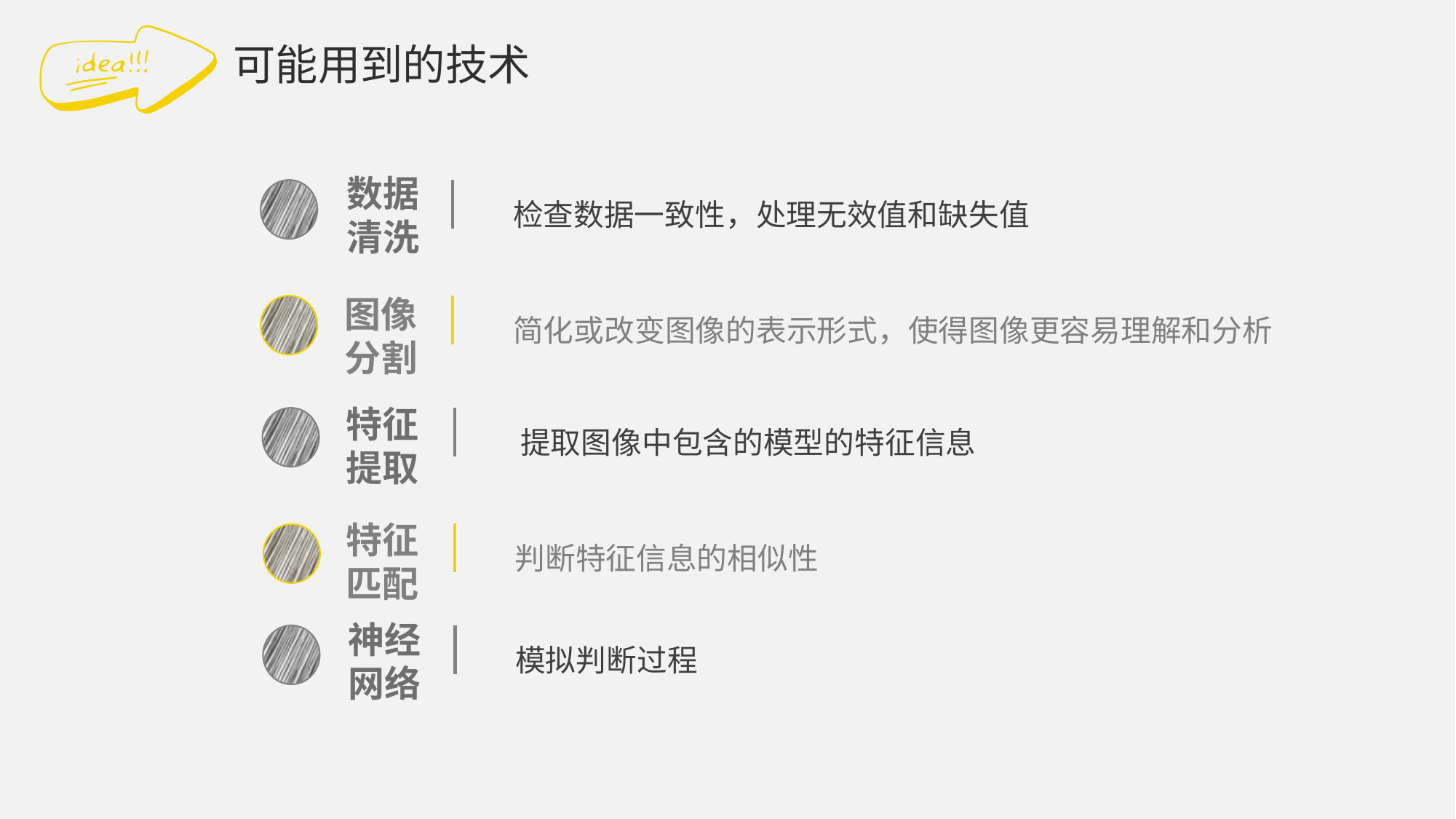

可能用到的技术
数据清洗
检查数据一致性，处理无效值和缺失值

图像分割
简化或改变图像的表示形式，使得图像更容易理解和分析

特征提取
提取图像中包含的模型的特征信息

特征匹配
判断特征信息的相似性

神经网络
模拟判断过程